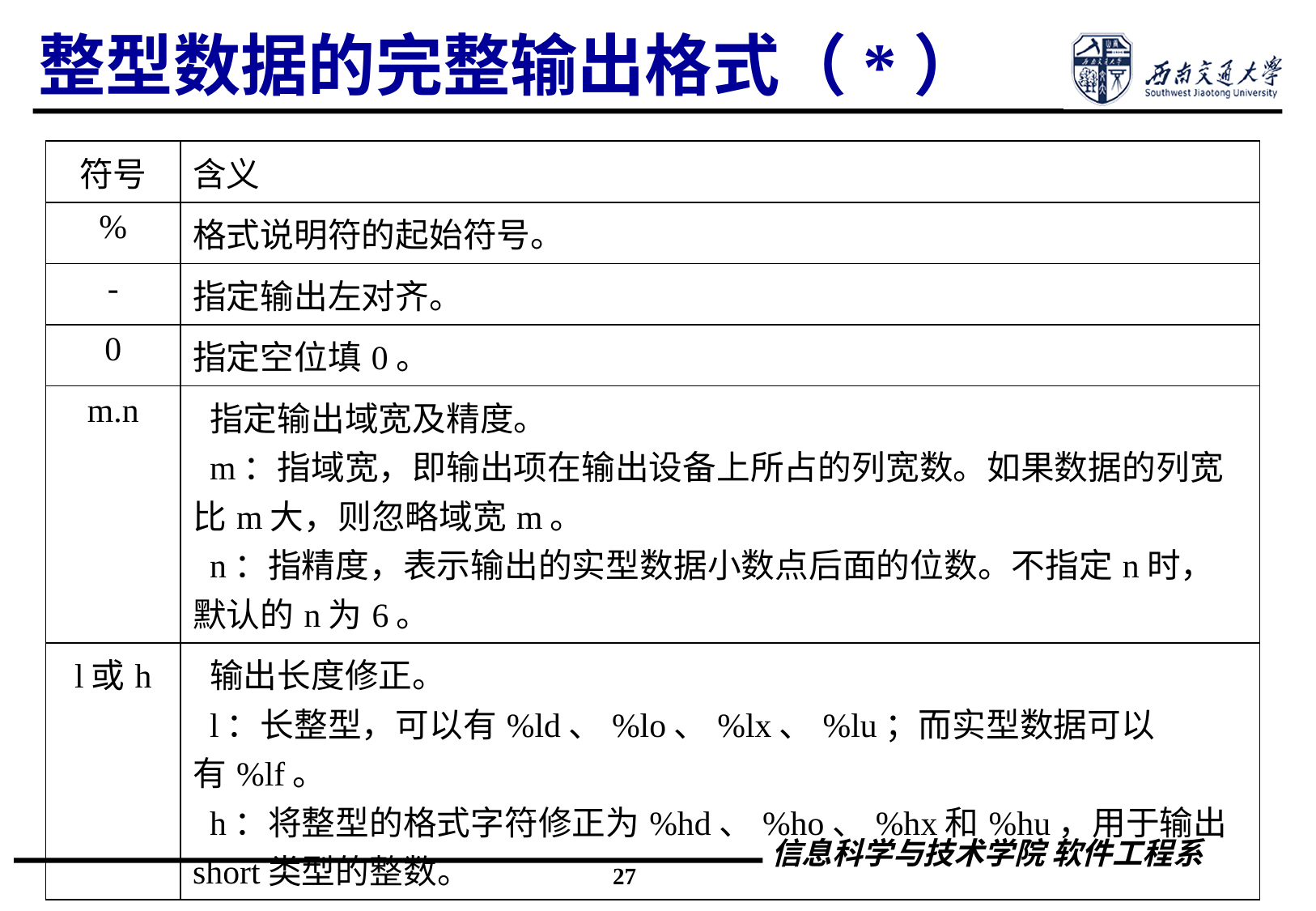

整型数据的完整输出格式（*）
| 符号 | 含义 |
| --- | --- |
| % | 格式说明符的起始符号。 |
| - | 指定输出左对齐。 |
| 0 | 指定空位填0。 |
| m.n | 指定输出域宽及精度。 m：指域宽，即输出项在输出设备上所占的列宽数。如果数据的列宽比m大，则忽略域宽m。 n：指精度，表示输出的实型数据小数点后面的位数。不指定n时，默认的n为6。 |
| l或h | 输出长度修正。 l：长整型，可以有%ld、%lo、%lx、%lu；而实型数据可以有%lf。 h：将整型的格式字符修正为%hd、%ho、%hx和%hu，用于输出short类型的整数。 |
27